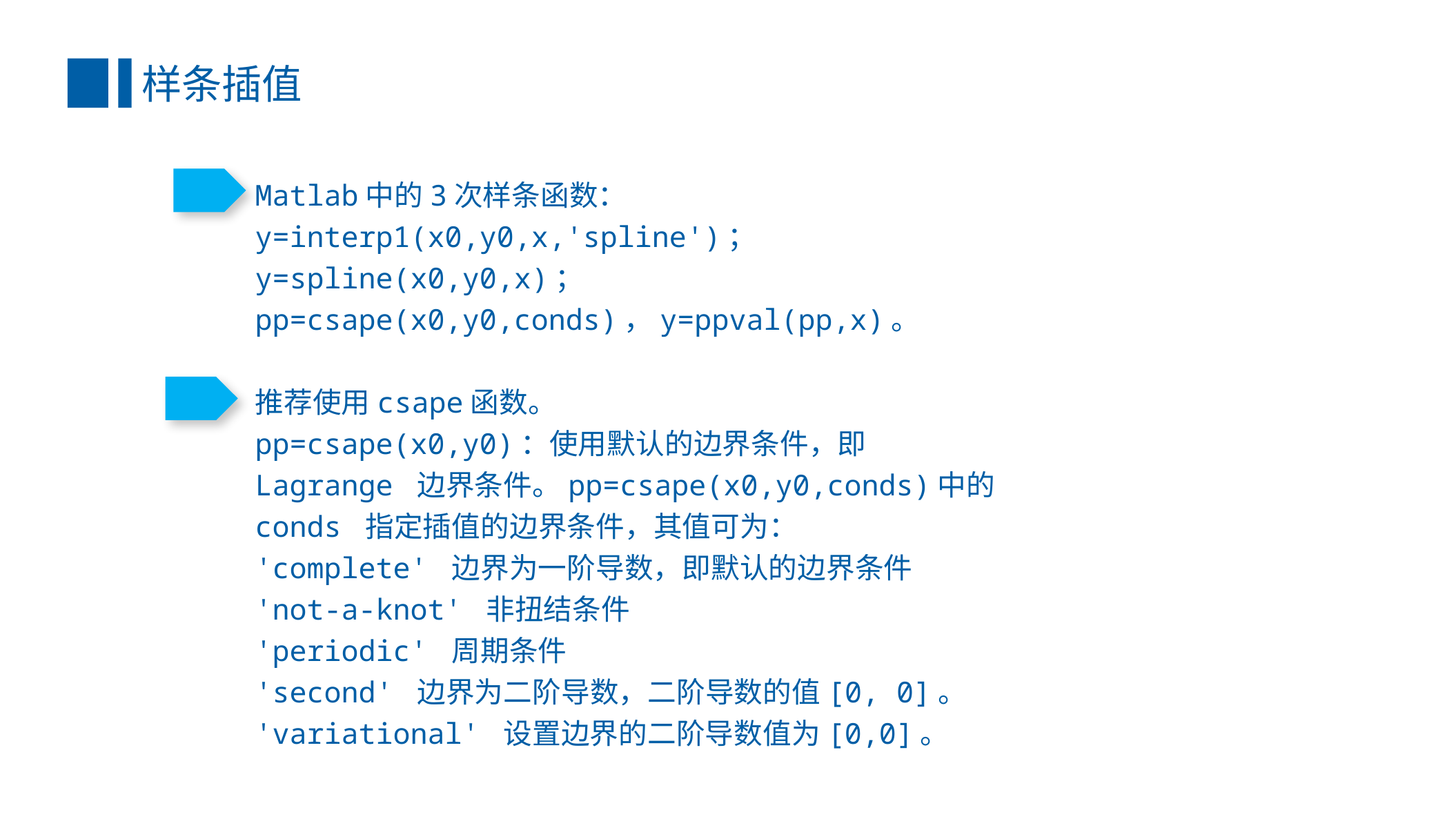

样条插值

Matlab中的3次样条函数：
y=interp1(x0,y0,x,'spline')；
y=spline(x0,y0,x)；
pp=csape(x0,y0,conds)，y=ppval(pp,x)。

推荐使用csape函数。
pp=csape(x0,y0)：使用默认的边界条件，即 Lagrange 边界条件。pp=csape(x0,y0,conds)中的 conds 指定插值的边界条件，其值可为：
'complete' 边界为一阶导数，即默认的边界条件
'not-a-knot' 非扭结条件
'periodic' 周期条件
'second' 边界为二阶导数，二阶导数的值[0, 0]。
'variational' 设置边界的二阶导数值为[0,0]。